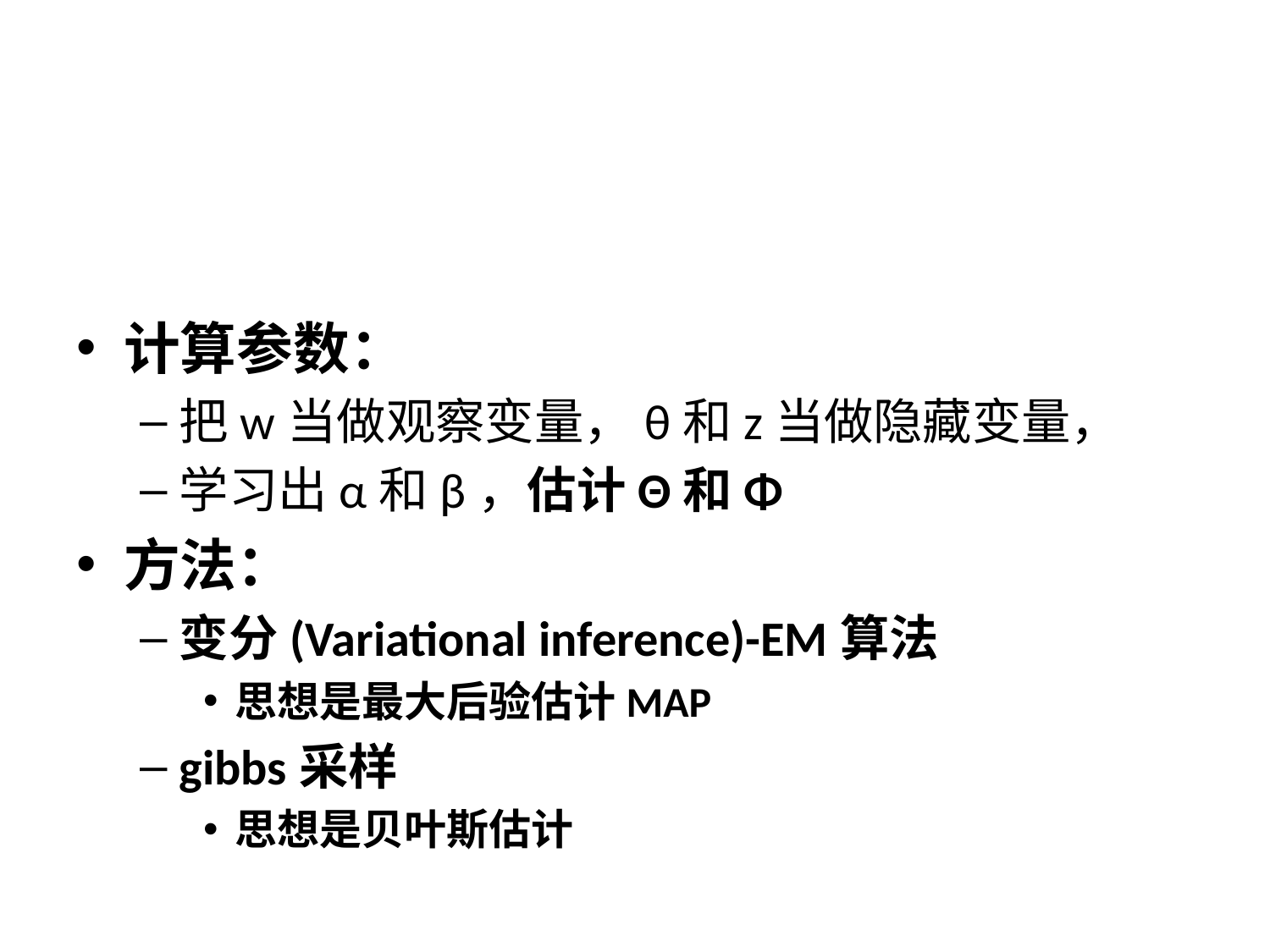

计算参数：
把w当做观察变量，θ和z当做隐藏变量，
学习出α和β，估计Θ和Φ
方法：
变分(Variational inference)-EM算法
思想是最大后验估计MAP
gibbs采样
思想是贝叶斯估计